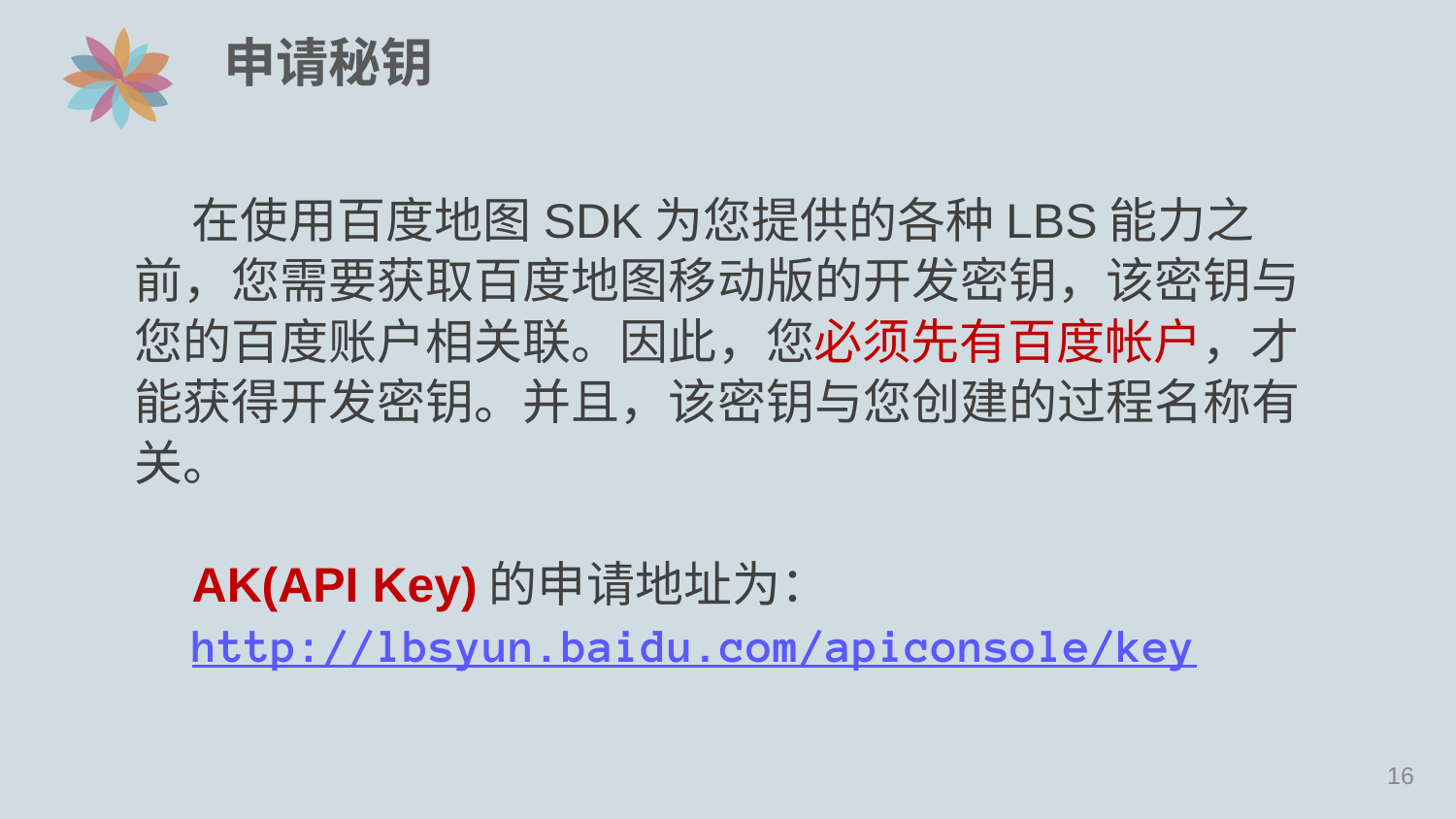

# 申请秘钥
在使用百度地图SDK为您提供的各种LBS能力之前，您需要获取百度地图移动版的开发密钥，该密钥与您的百度账户相关联。因此，您必须先有百度帐户，才能获得开发密钥。并且，该密钥与您创建的过程名称有关。

AK(API Key)的申请地址为：
http://lbsyun.baidu.com/apiconsole/key
16